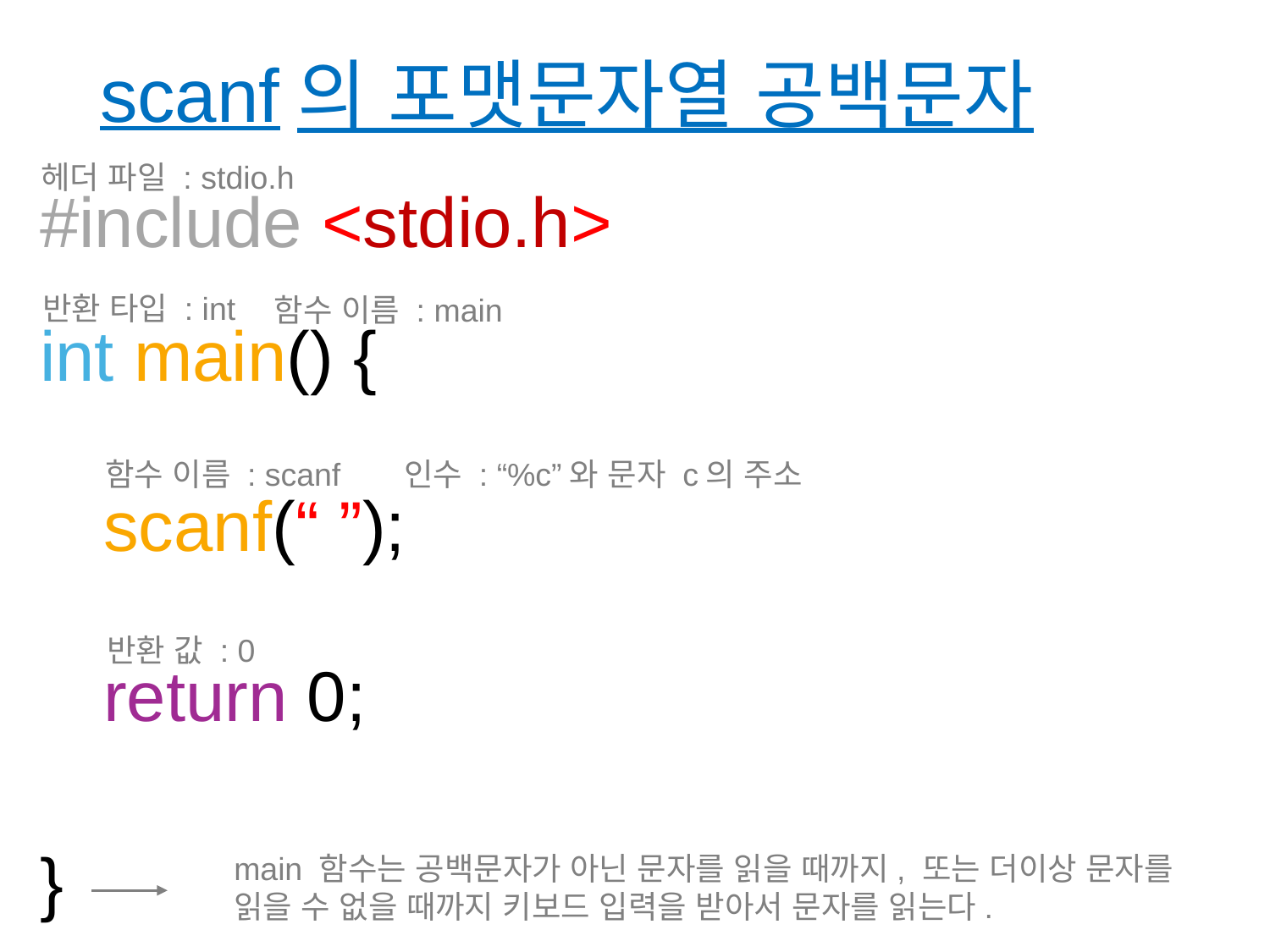

# scanf의 포맷문자열 공백문자
헤더 파일 : stdio.h
#include <stdio.h>

int main() {

scanf(“ ”);

return 0;

}
반환 타입 : int
함수 이름 : main
함수 이름 : scanf
인수 : “%c”와 문자 c의 주소
반환 값 : 0
main 함수는 공백문자가 아닌 문자를 읽을 때까지, 또는 더이상 문자를
읽을 수 없을 때까지 키보드 입력을 받아서 문자를 읽는다.
C (2025)
44